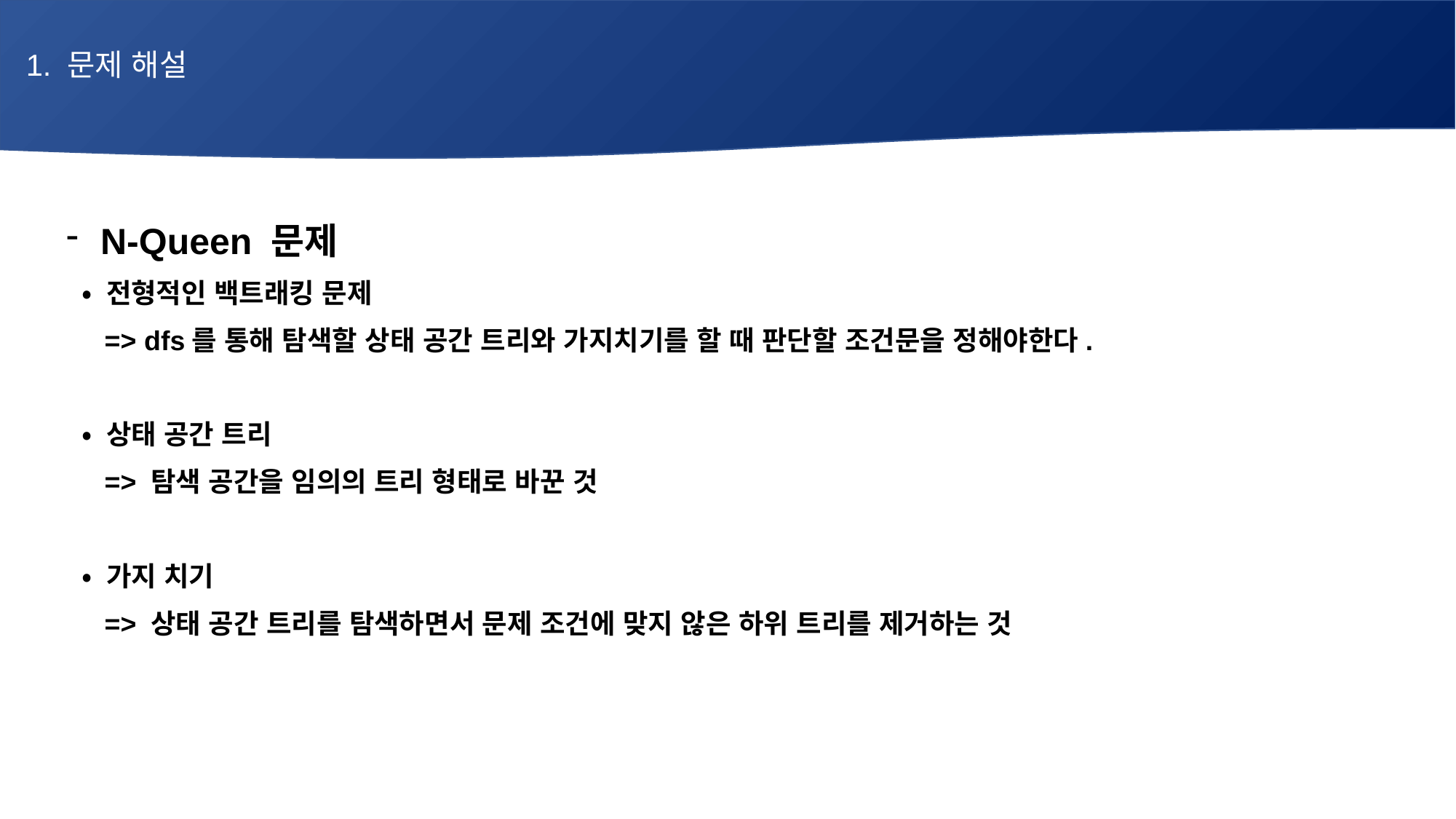

1. 문제 해설
# 매주 1 과제 LV2
N-Queen 문제
  • 전형적인 백트래킹 문제
     => dfs를 통해 탐색할 상태 공간 트리와 가지치기를 할 때 판단할 조건문을 정해야한다.

  • 상태 공간 트리
     => 탐색 공간을 임의의 트리 형태로 바꾼 것

  • 가지 치기
     => 상태 공간 트리를 탐색하면서 문제 조건에 맞지 않은 하위 트리를 제거하는 것